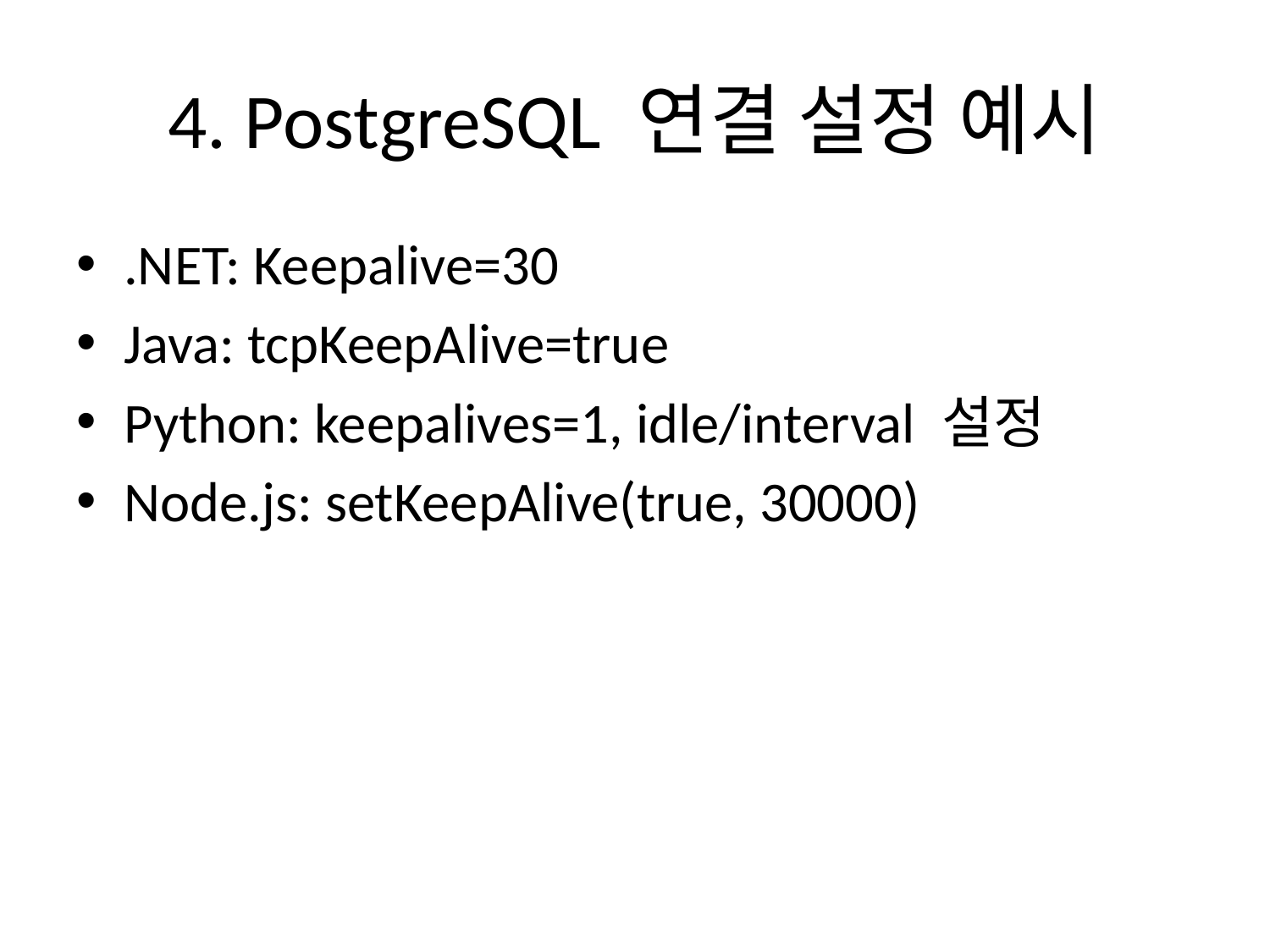

# 4. PostgreSQL 연결 설정 예시
.NET: Keepalive=30
Java: tcpKeepAlive=true
Python: keepalives=1, idle/interval 설정
Node.js: setKeepAlive(true, 30000)